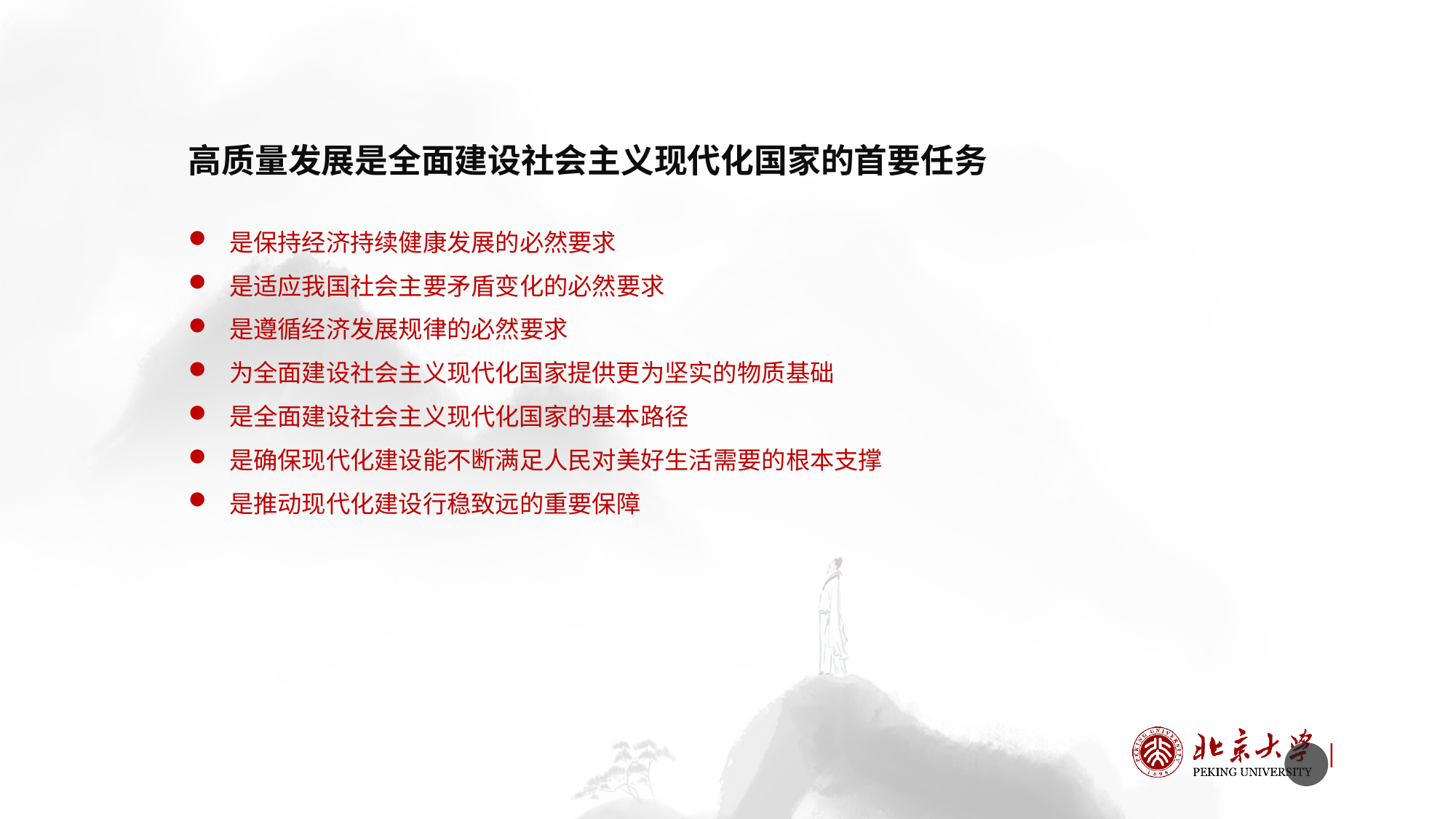

高质量发展是全面建设社会主义现代化国家的首要任务

是保持经济持续健康发展的必然要求
是适应我国社会主要矛盾变化的必然要求
是遵循经济发展规律的必然要求
为全面建设社会主义现代化国家提供更为坚实的物质基础
是全面建设社会主义现代化国家的基本路径
是确保现代化建设能不断满足人民对美好生活需要的根本支撑
是推动现代化建设行稳致远的重要保障

33